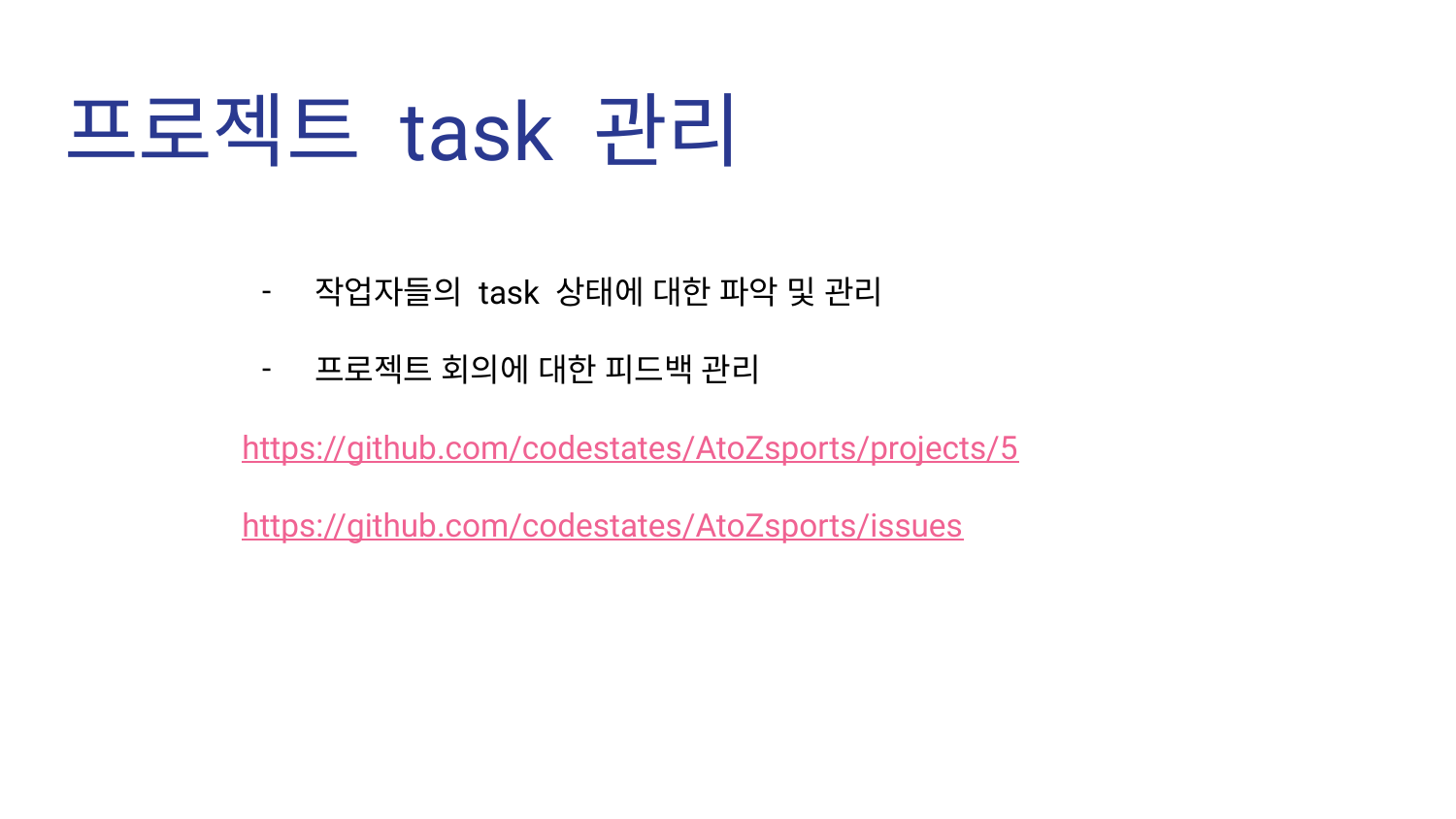

# 프로젝트 task 관리
작업자들의 task 상태에 대한 파악 및 관리

프로젝트 회의에 대한 피드백 관리

https://github.com/codestates/AtoZsports/projects/5

https://github.com/codestates/AtoZsports/issues